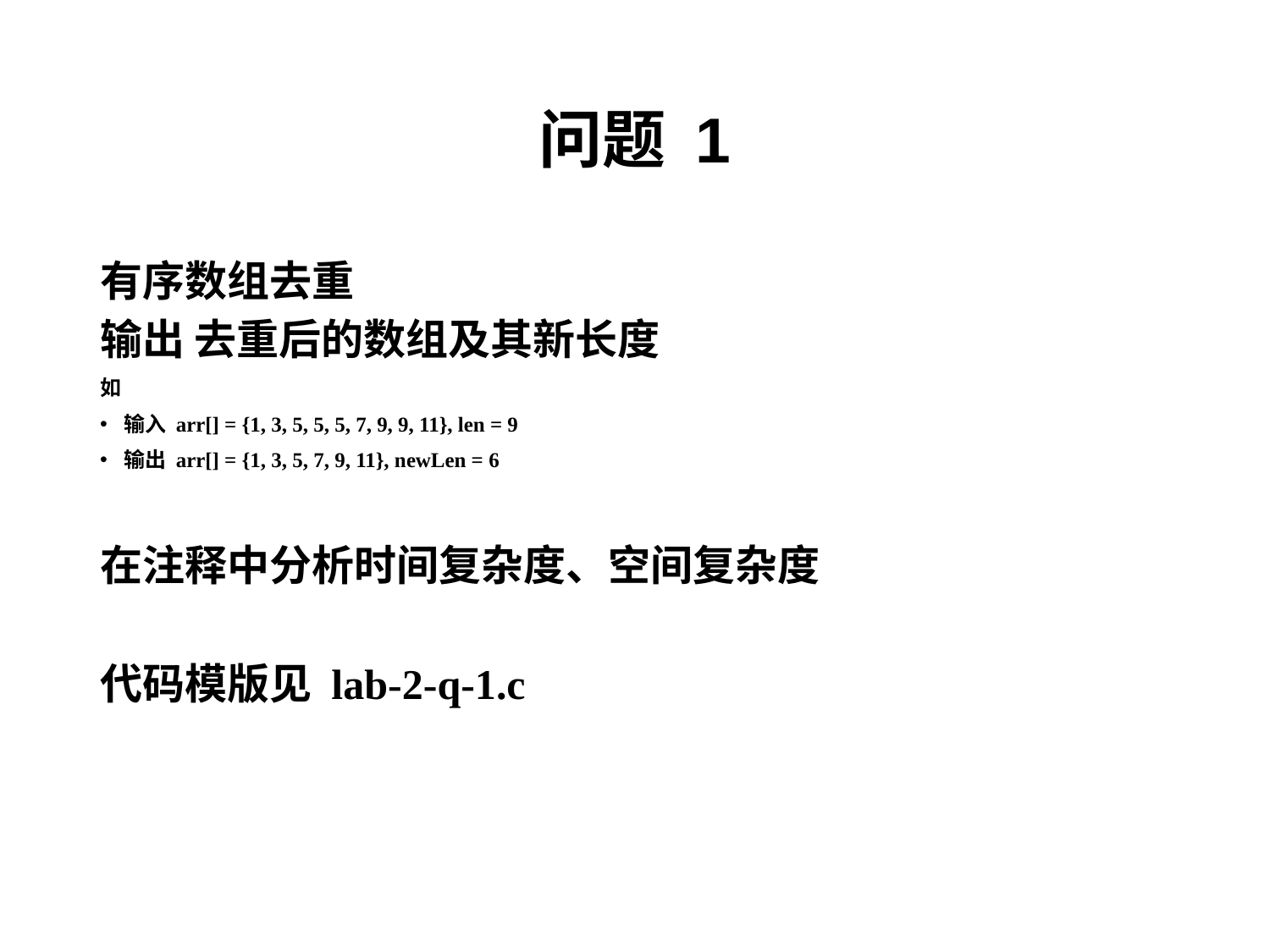

# 问题 1
有序数组去重
输出 去重后的数组及其新长度
如
输入 arr[] = {1, 3, 5, 5, 5, 7, 9, 9, 11}, len = 9
输出 arr[] = {1, 3, 5, 7, 9, 11}, newLen = 6

在注释中分析时间复杂度、空间复杂度

代码模版见 lab-2-q-1.c